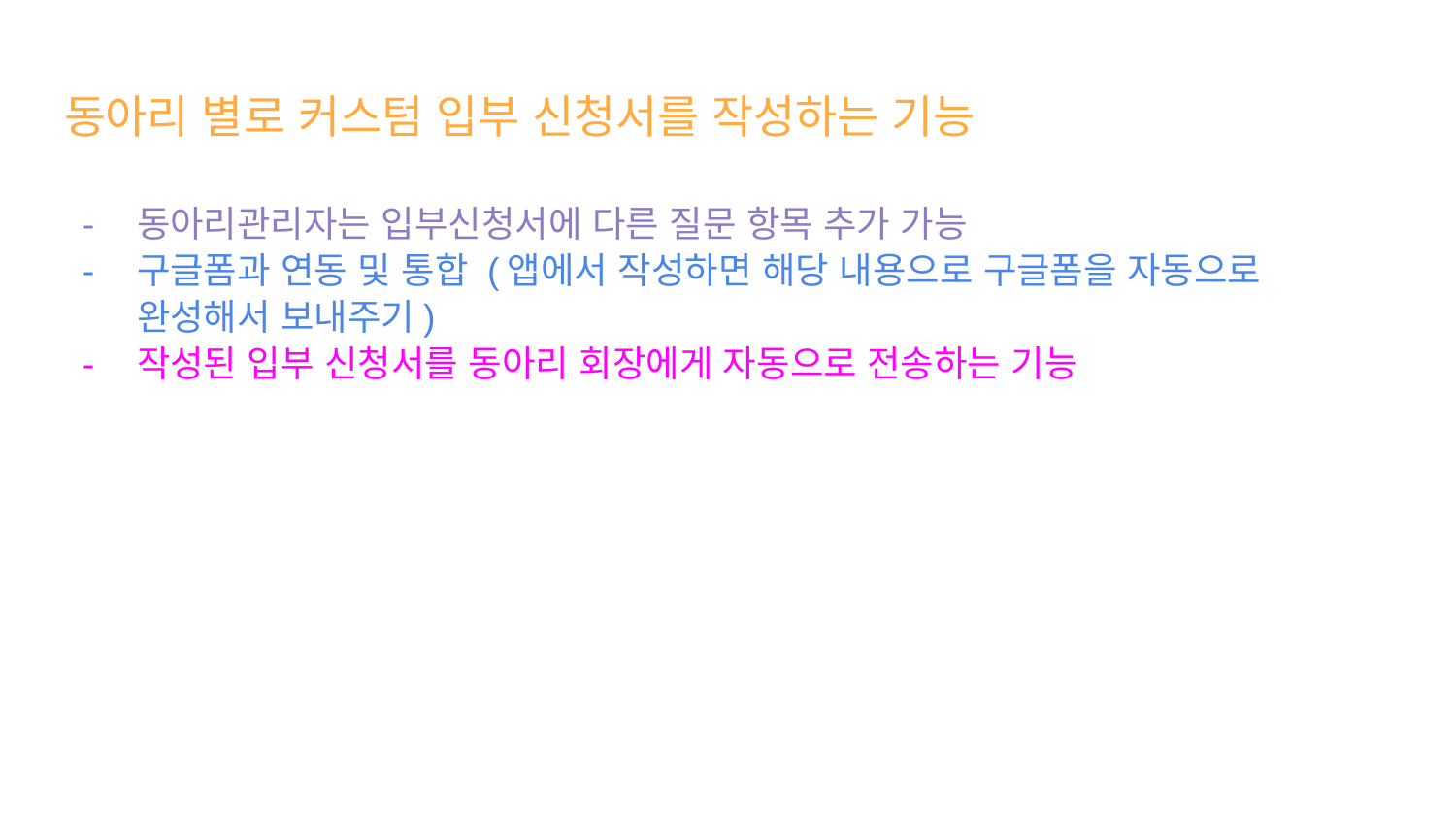

# 동아리 별로 커스텀 입부 신청서를 작성하는 기능
동아리관리자는 입부신청서에 다른 질문 항목 추가 가능
구글폼과 연동 및 통합 (앱에서 작성하면 해당 내용으로 구글폼을 자동으로 완성해서 보내주기)
작성된 입부 신청서를 동아리 회장에게 자동으로 전송하는 기능